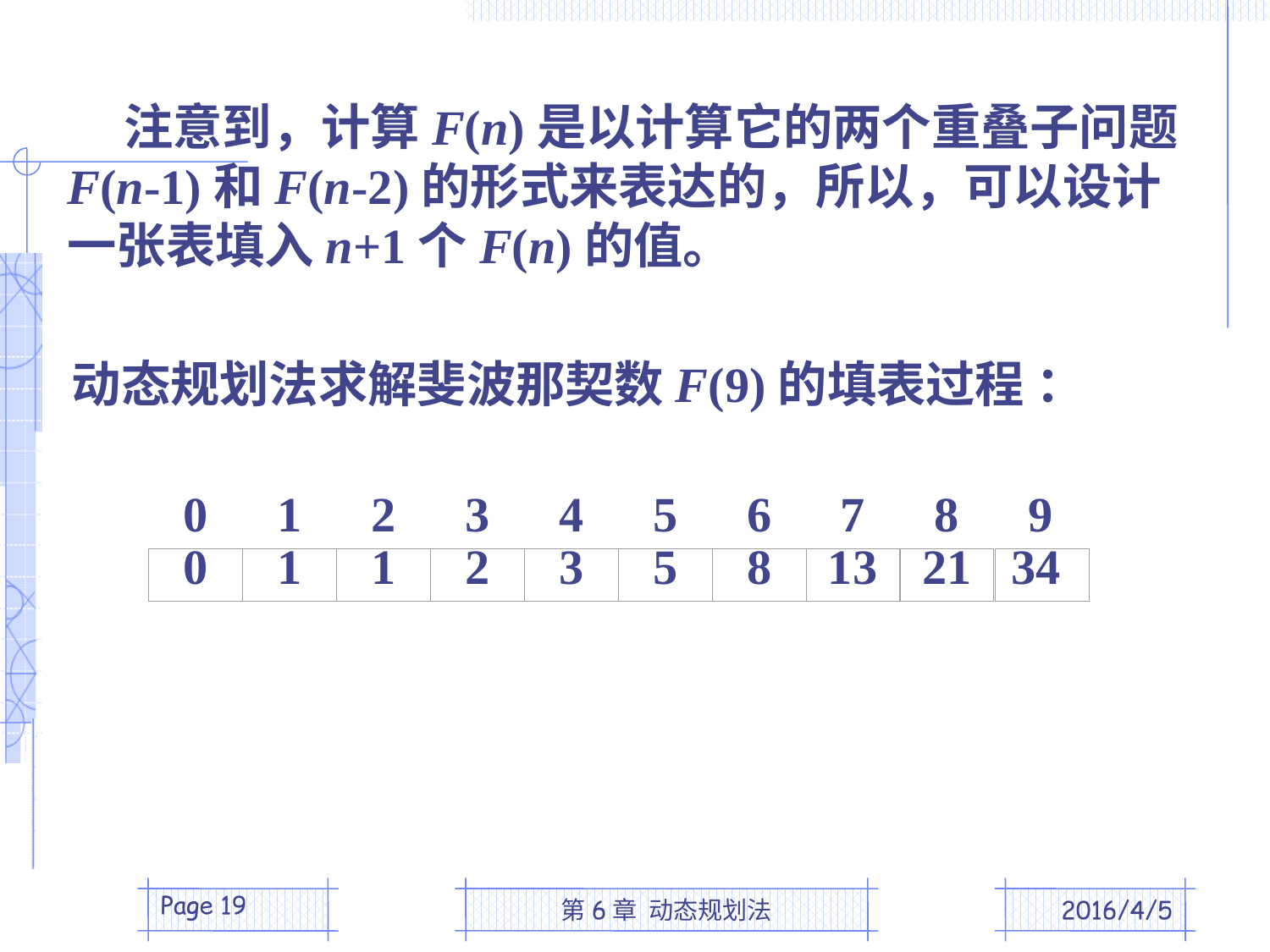

注意到，计算F(n)是以计算它的两个重叠子问题 F(n-1)和F(n-2)的形式来表达的，所以，可以设计一张表填入n+1个F(n)的值。
动态规划法求解斐波那契数F(9)的填表过程 ：

0

1

2

3

4

5

6

7

8

9

0

1

1

2

3

5

8

13

21

34

Page 19
第6章  动态规划法
2016/4/5